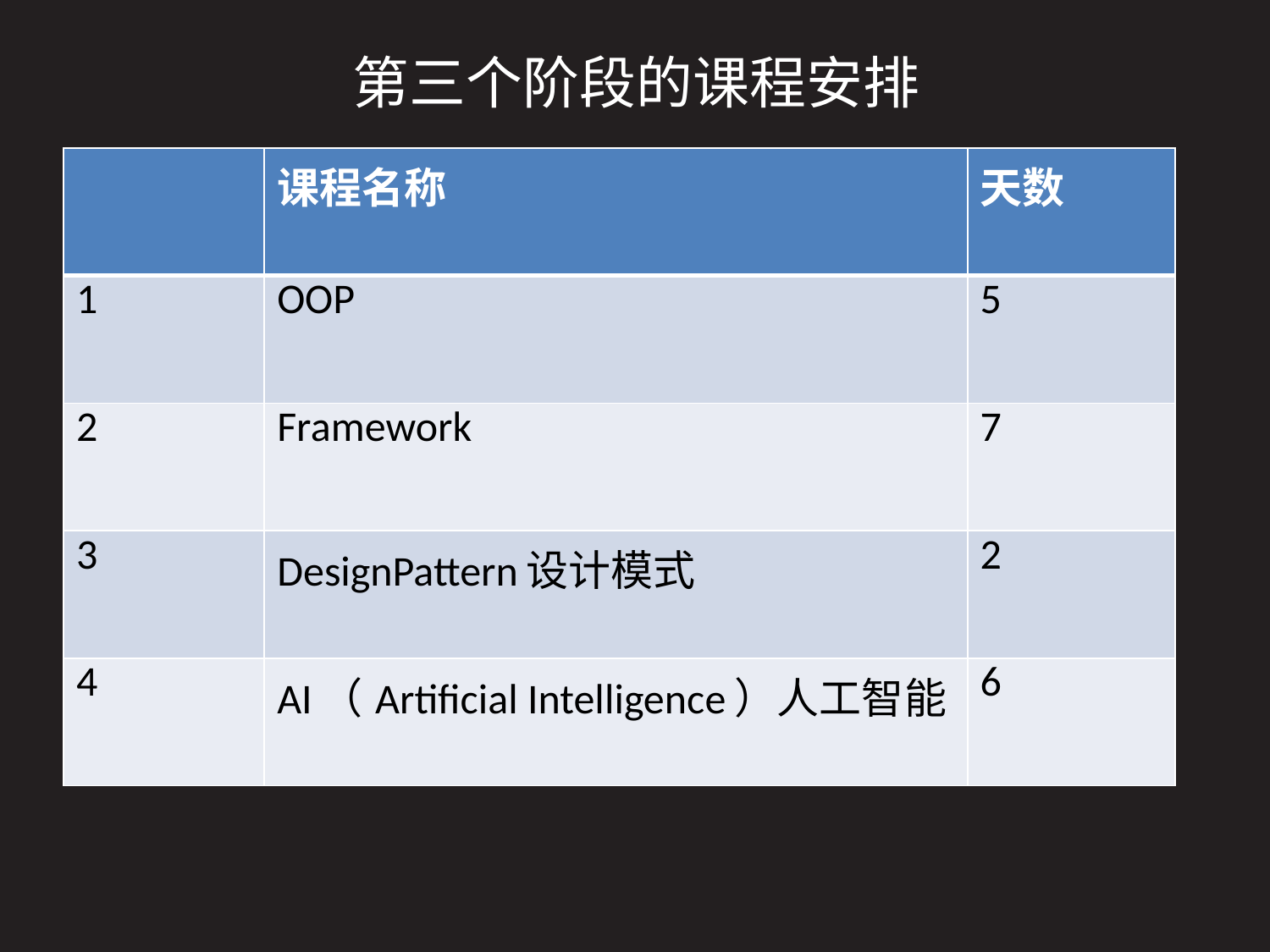

# 第三个阶段的课程安排
|  | 课程名称 | 天数 |
| --- | --- | --- |
| 1 | OOP | 5 |
| 2 | Framework | 7 |
| 3 | DesignPattern设计模式 | 2 |
| 4 | AI（Artificial Intelligence）人工智能 | 6 |